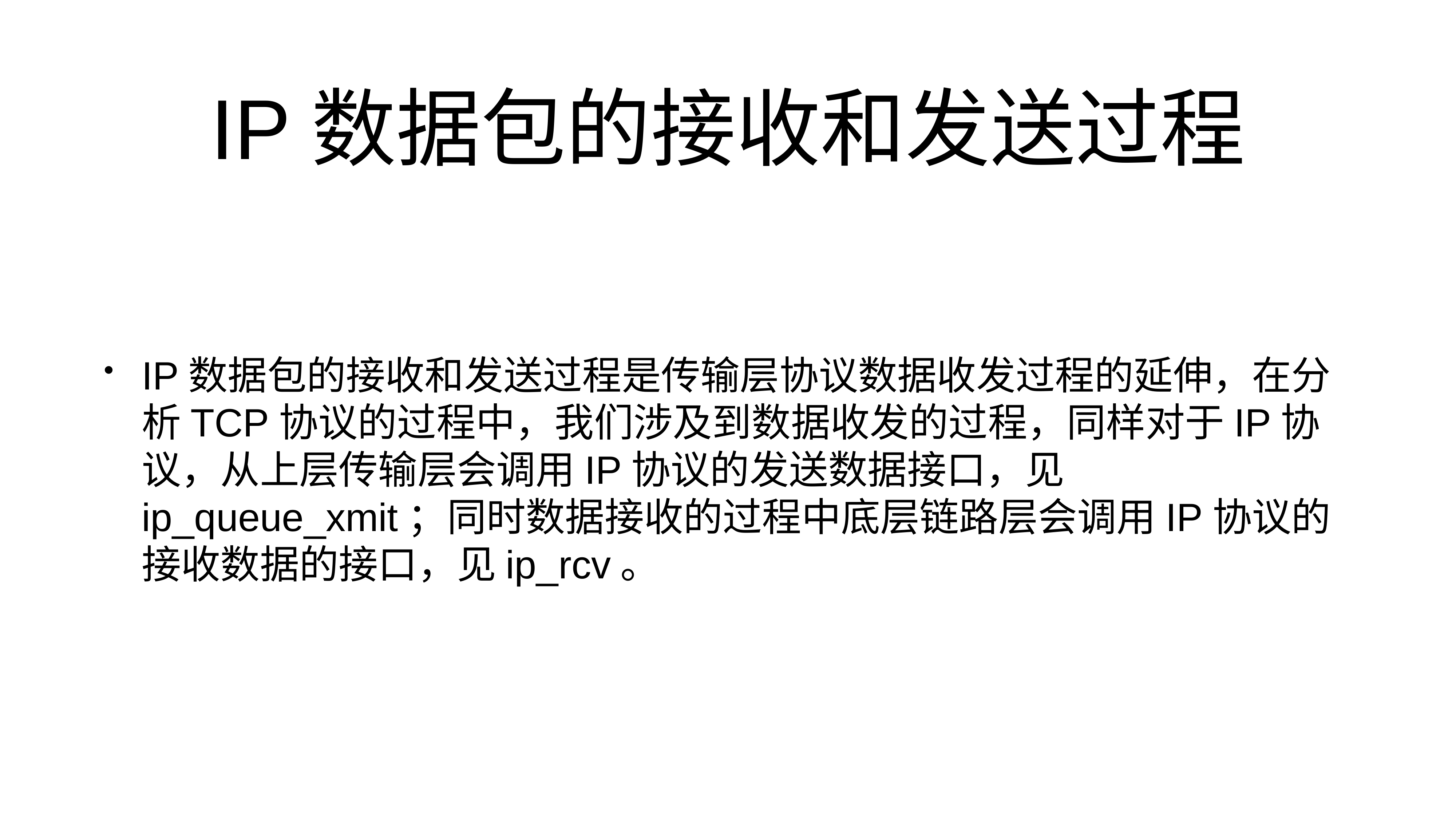

# IP数据包的接收和发送过程
IP数据包的接收和发送过程是传输层协议数据收发过程的延伸，在分析TCP协议的过程中，我们涉及到数据收发的过程，同样对于IP协议，从上层传输层会调用IP协议的发送数据接口，见ip_queue_xmit；同时数据接收的过程中底层链路层会调用IP协议的接收数据的接口，见ip_rcv。